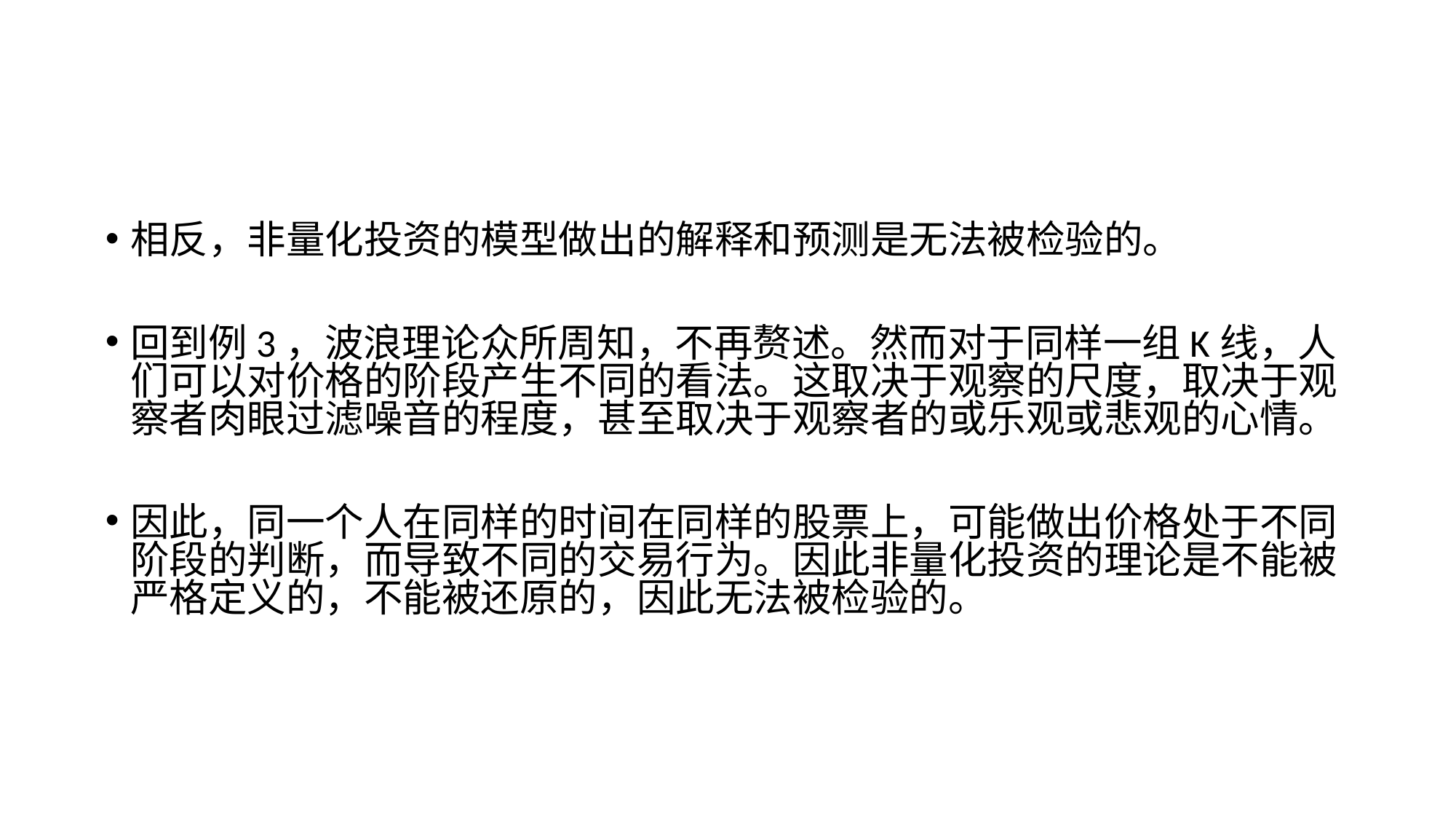

#
相反，非量化投资的模型做出的解释和预测是无法被检验的。

回到例3，波浪理论众所周知，不再赘述。然而对于同样一组K线，人们可以对价格的阶段产生不同的看法。这取决于观察的尺度，取决于观察者肉眼过滤噪音的程度，甚至取决于观察者的或乐观或悲观的心情。

因此，同一个人在同样的时间在同样的股票上，可能做出价格处于不同阶段的判断，而导致不同的交易行为。因此非量化投资的理论是不能被严格定义的，不能被还原的，因此无法被检验的。